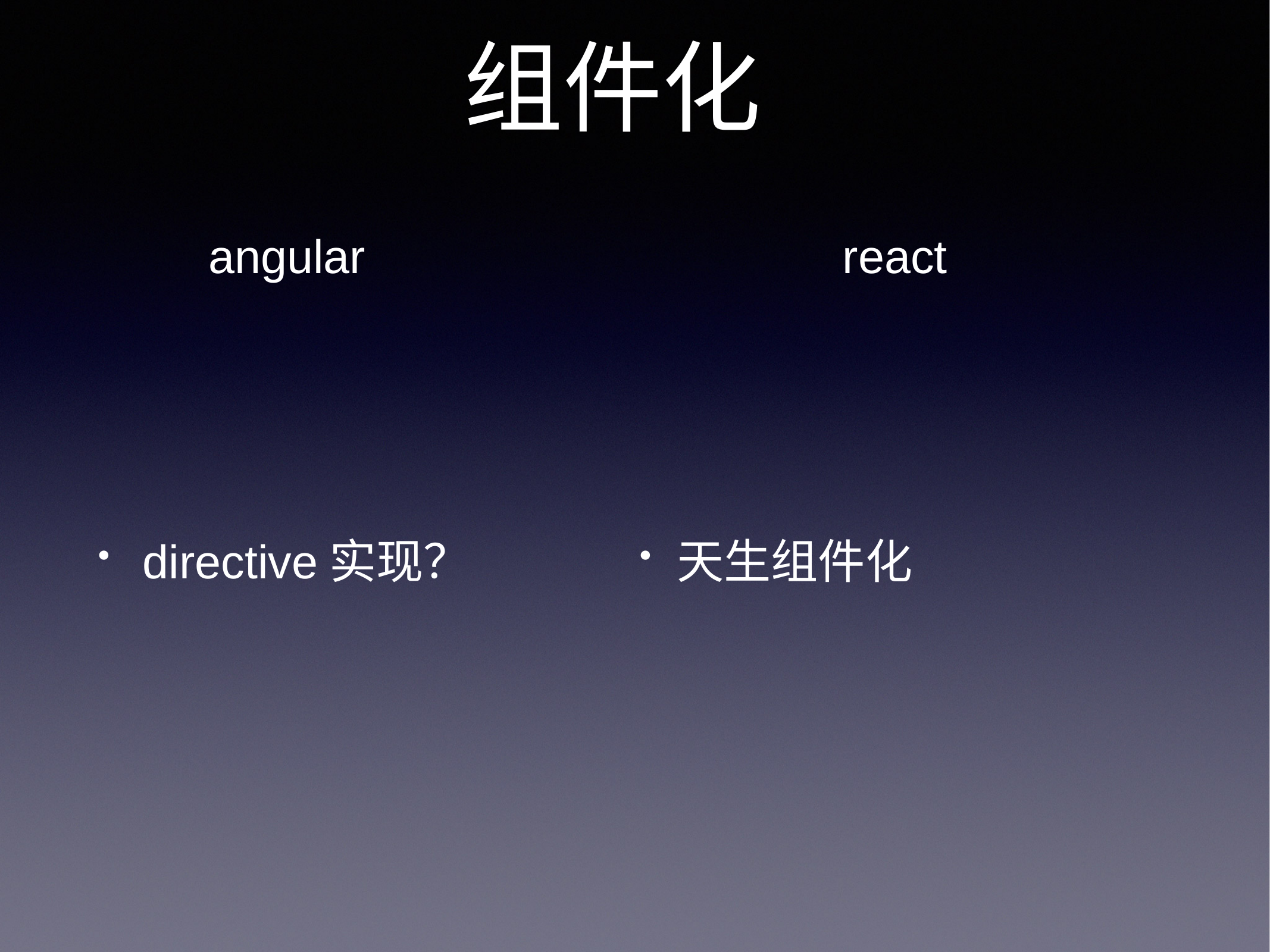

# 组件化
angular
react
directive实现？
天生组件化
13